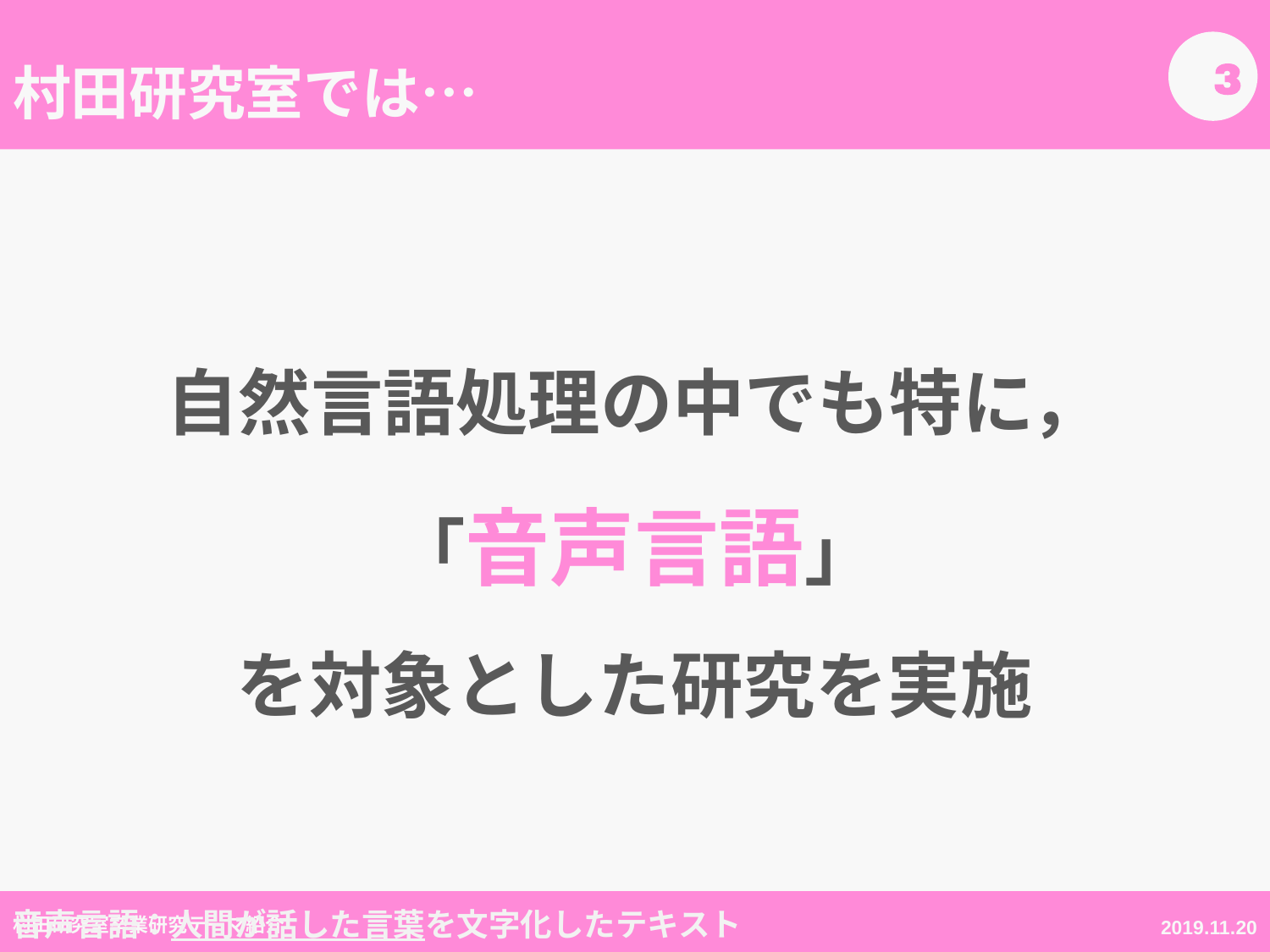

# 村田研究室では…
3
自然言語処理の中でも特に，
「音声言語」
を対象とした研究を実施
音声言語：人間が話した言葉を文字化したテキスト
村田研究室卒業研究テーマ紹介
2019.11.20